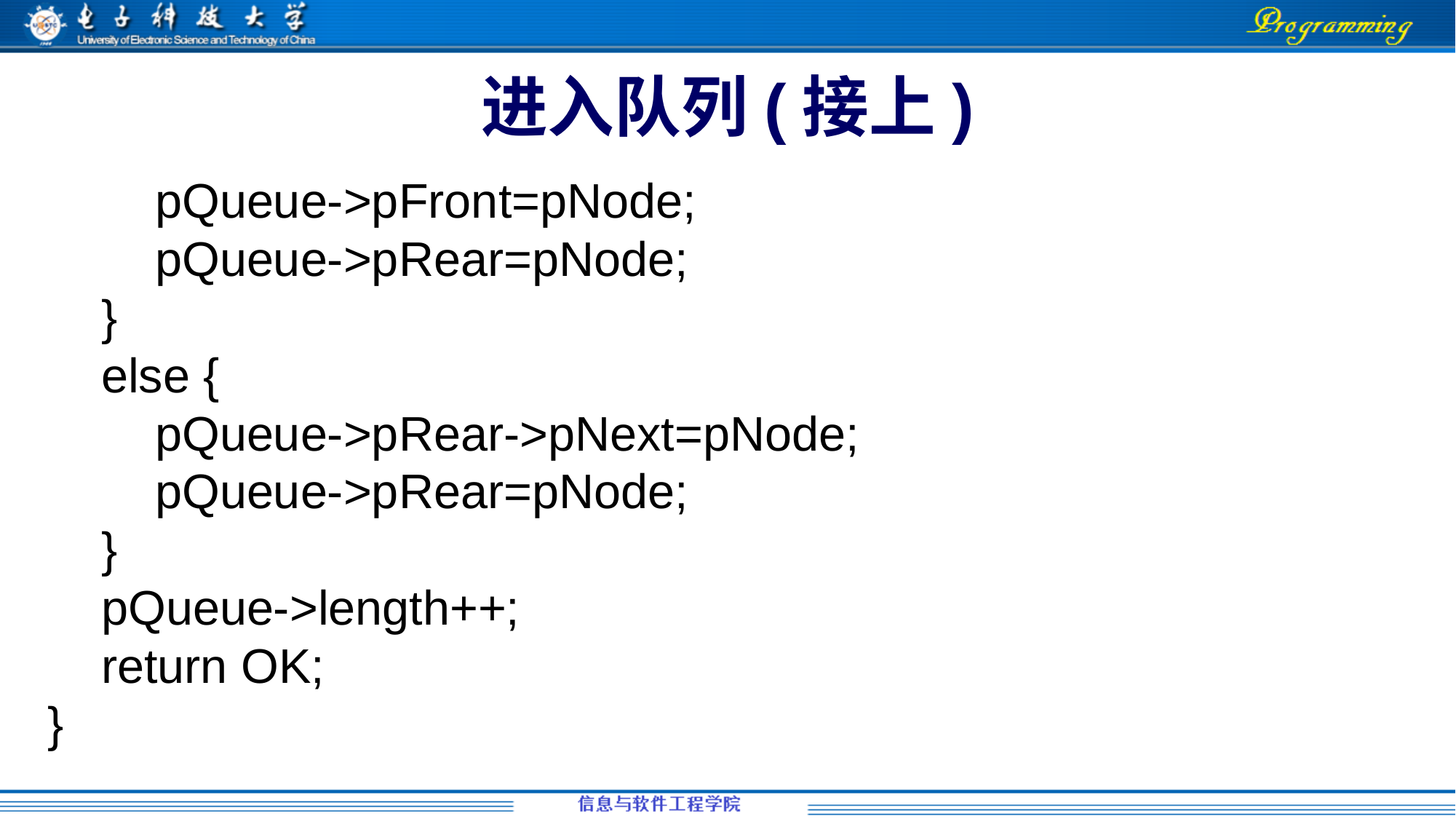

# 进入队列(接上)
        pQueue->pFront=pNode;
        pQueue->pRear=pNode;
    }
    else {
        pQueue->pRear->pNext=pNode;
        pQueue->pRear=pNode;
    }
    pQueue->length++;
    return OK;
}